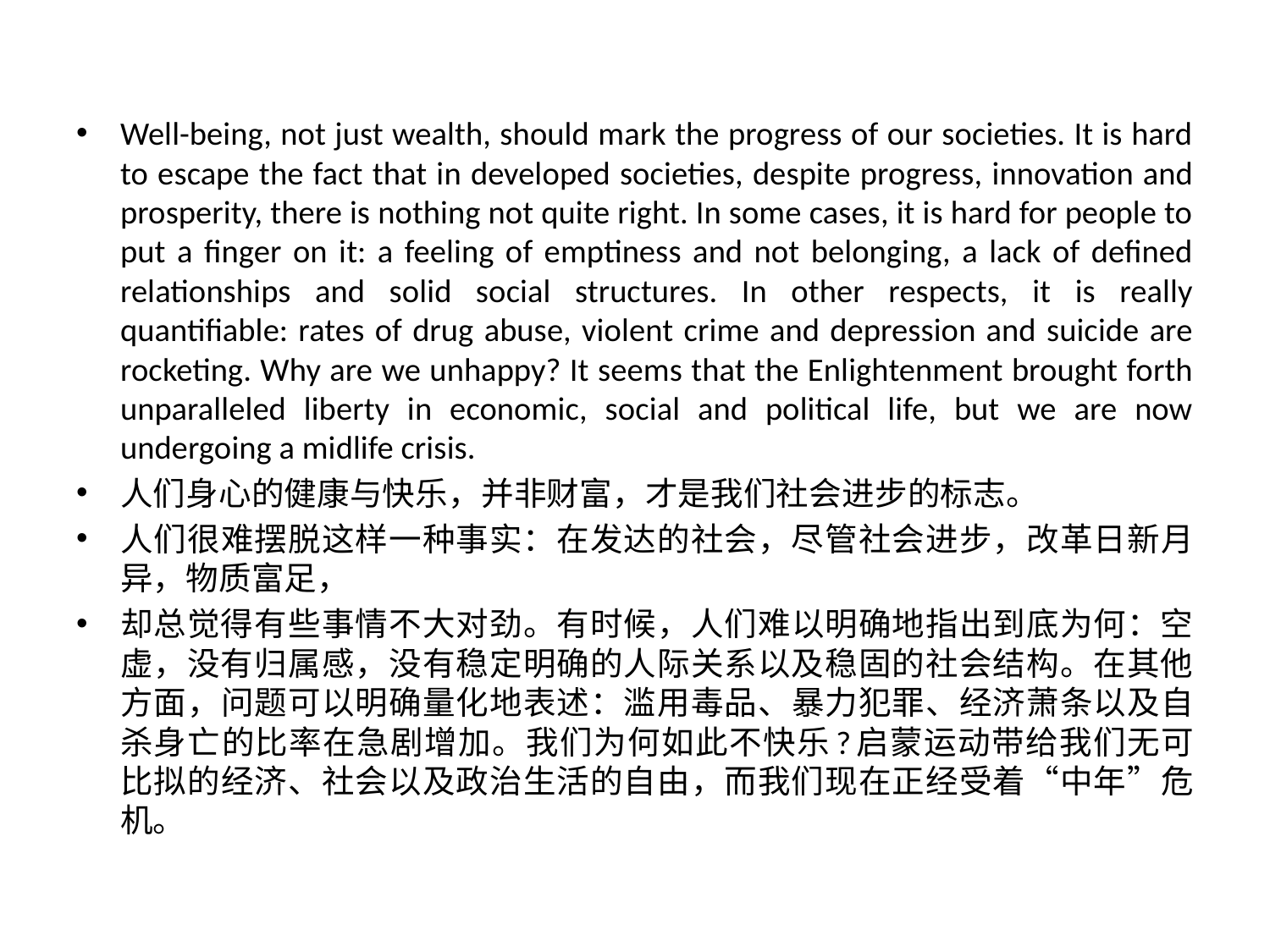

Well-being, not just wealth, should mark the progress of our societies. It is hard to escape the fact that in developed societies, despite progress, innovation and prosperity, there is nothing not quite right. In some cases, it is hard for people to put a finger on it: a feeling of emptiness and not belonging, a lack of defined relationships and solid social structures. In other respects, it is really quantifiable: rates of drug abuse, violent crime and depression and suicide are rocketing. Why are we unhappy? It seems that the Enlightenment brought forth unparalleled liberty in economic, social and political life, but we are now undergoing a midlife crisis.
人们身心的健康与快乐，并非财富，才是我们社会进步的标志。
人们很难摆脱这样一种事实：在发达的社会，尽管社会进步，改革日新月异，物质富足，
却总觉得有些事情不大对劲。有时候，人们难以明确地指出到底为何：空虚，没有归属感，没有稳定明确的人际关系以及稳固的社会结构。在其他方面，问题可以明确量化地表述：滥用毒品、暴力犯罪、经济萧条以及自杀身亡的比率在急剧增加。我们为何如此不快乐?启蒙运动带给我们无可比拟的经济、社会以及政治生活的自由，而我们现在正经受着“中年”危机。